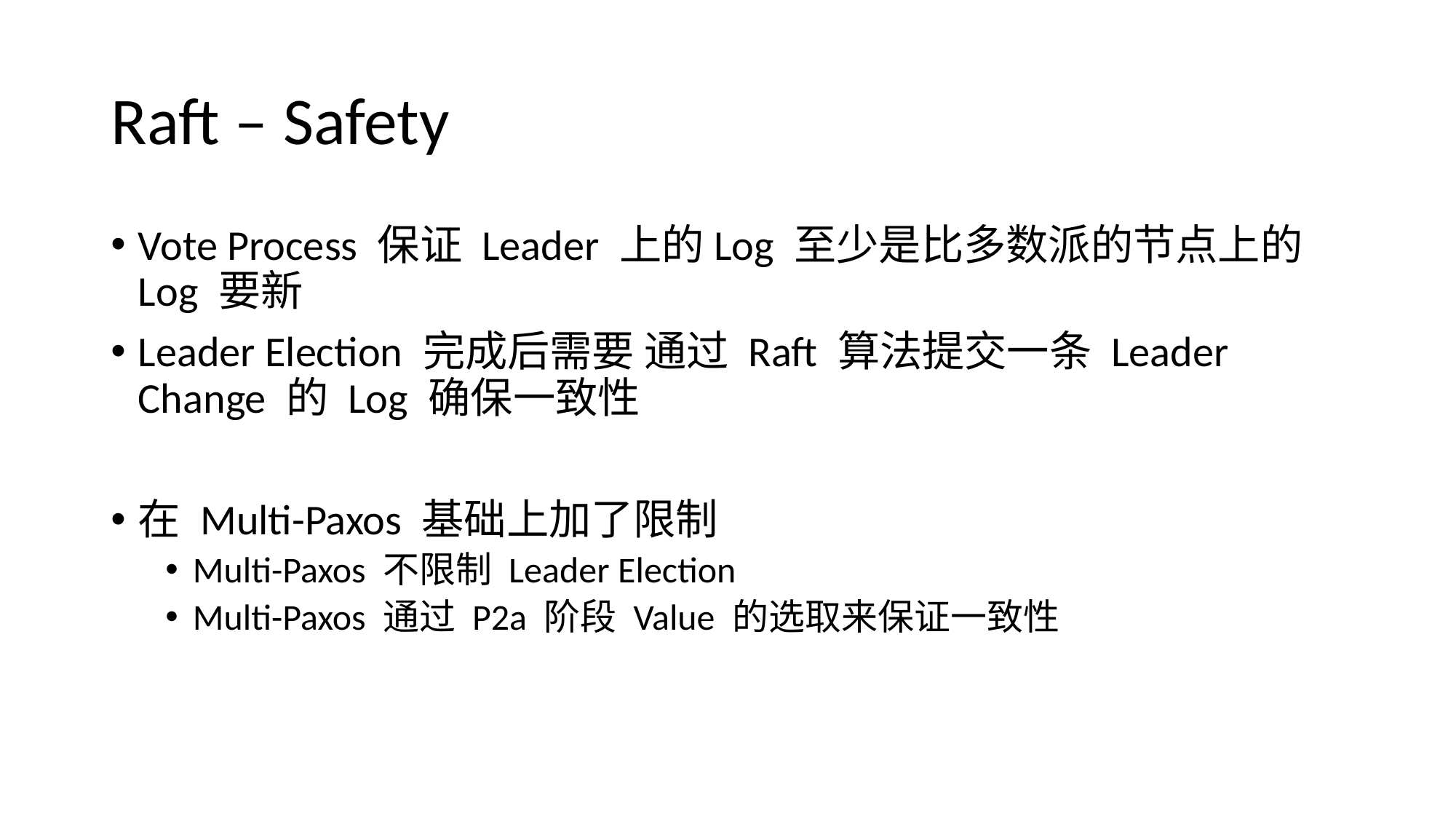

# Raft – Safety
Vote Process 保证 Leader 上的Log 至少是比多数派的节点上的 Log 要新
Leader Election 完成后需要 通过 Raft 算法提交一条 Leader Change 的 Log 确保一致性

在 Multi-Paxos 基础上加了限制
Multi-Paxos 不限制 Leader Election
Multi-Paxos 通过 P2a 阶段 Value 的选取来保证一致性